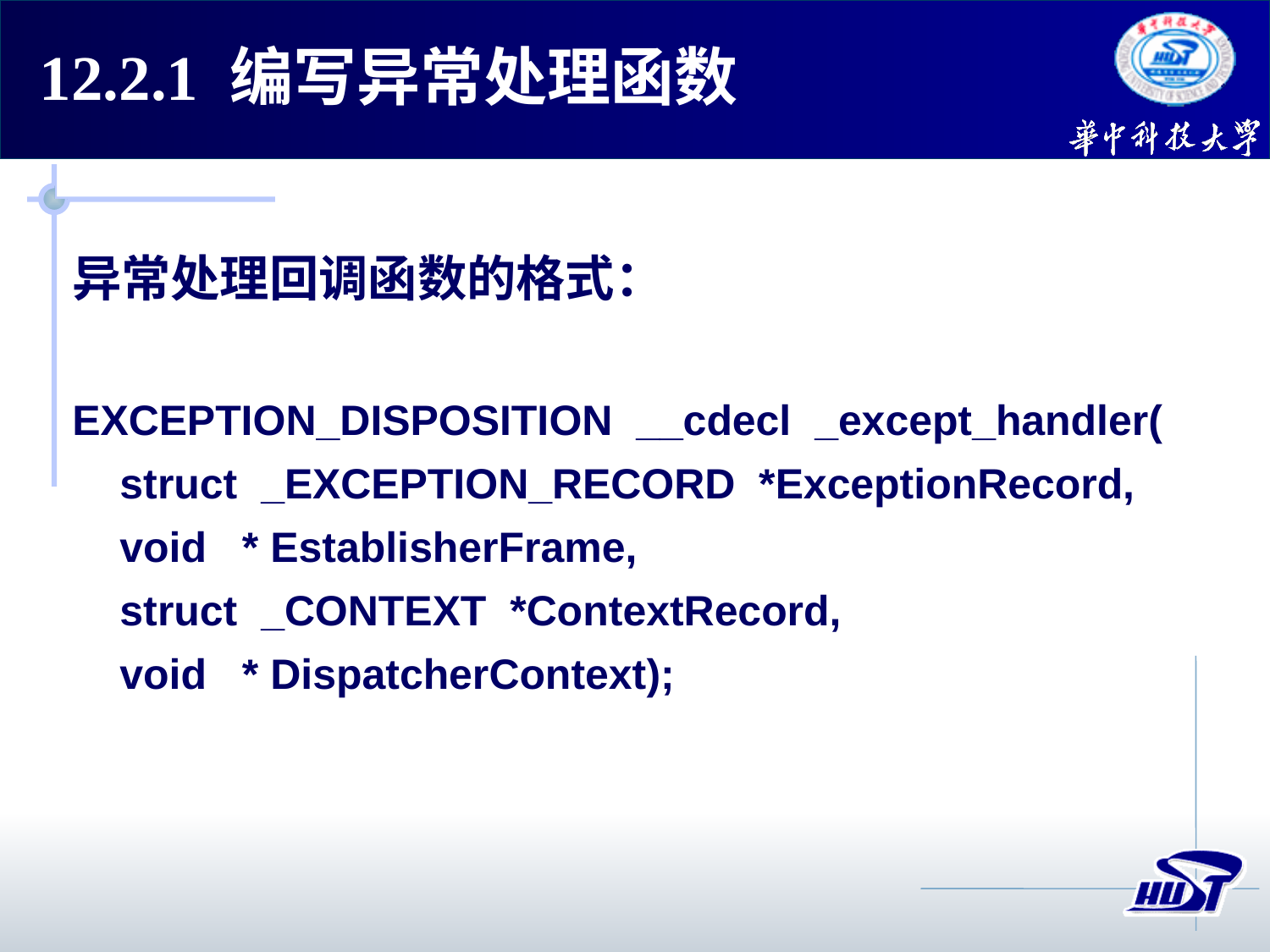

12.2.1 编写异常处理函数
异常处理回调函数的格式：

EXCEPTION_DISPOSITION  __cdecl  _except_handler(
    struct  _EXCEPTION_RECORD  *ExceptionRecord,
    void   * EstablisherFrame,
    struct  _CONTEXT  *ContextRecord,
    void   * DispatcherContext);